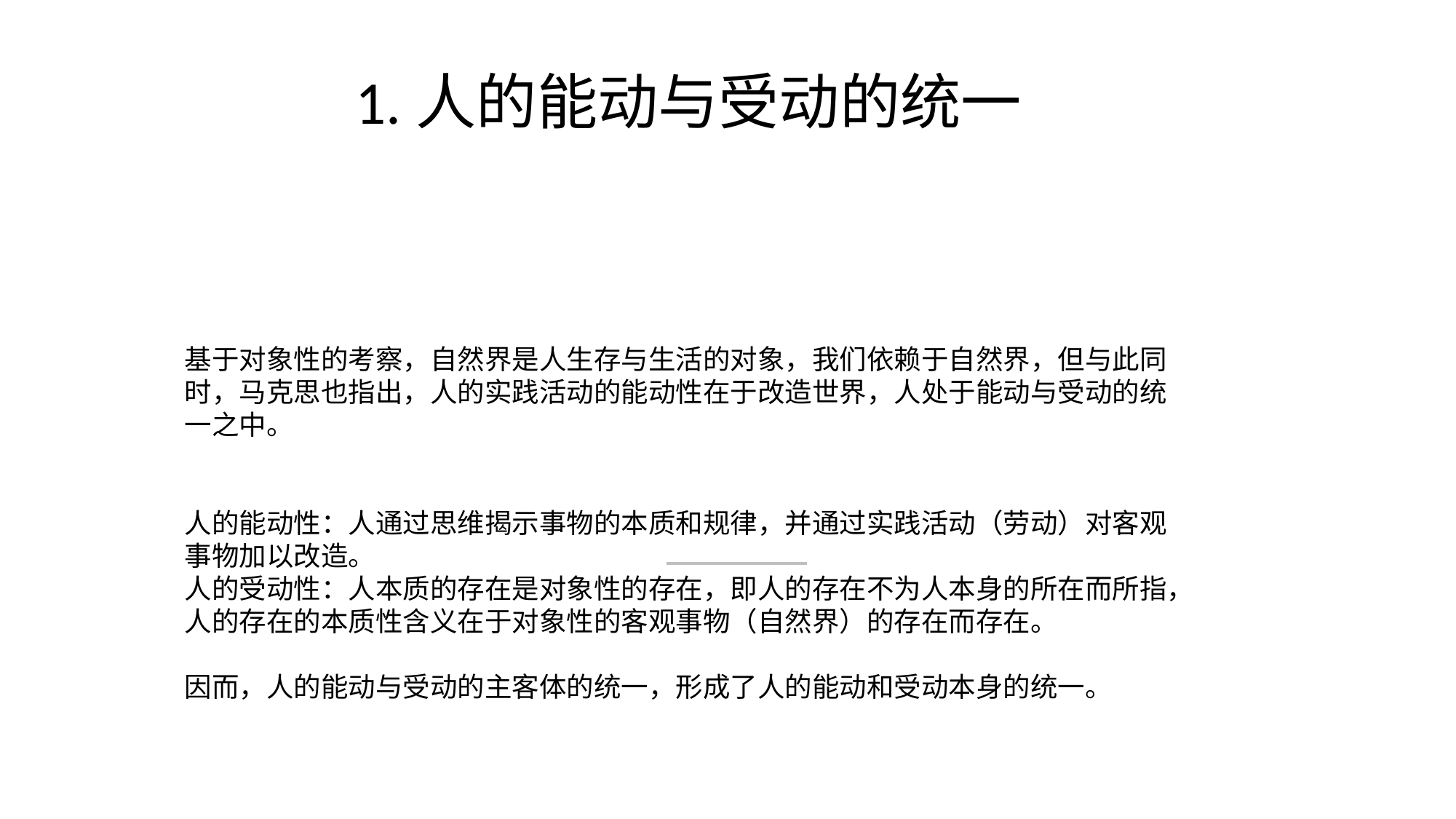

1.人的能动与受动的统一
基于对象性的考察，自然界是人生存与生活的对象，我们依赖于自然界，但与此同时，马克思也指出，人的实践活动的能动性在于改造世界，人处于能动与受动的统一之中。

人的能动性：人通过思维揭示事物的本质和规律，并通过实践活动（劳动）对客观事物加以改造。
人的受动性：人本质的存在是对象性的存在，即人的存在不为人本身的所在而所指，人的存在的本质性含义在于对象性的客观事物（自然界）的存在而存在。

因而，人的能动与受动的主客体的统一，形成了人的能动和受动本身的统一。